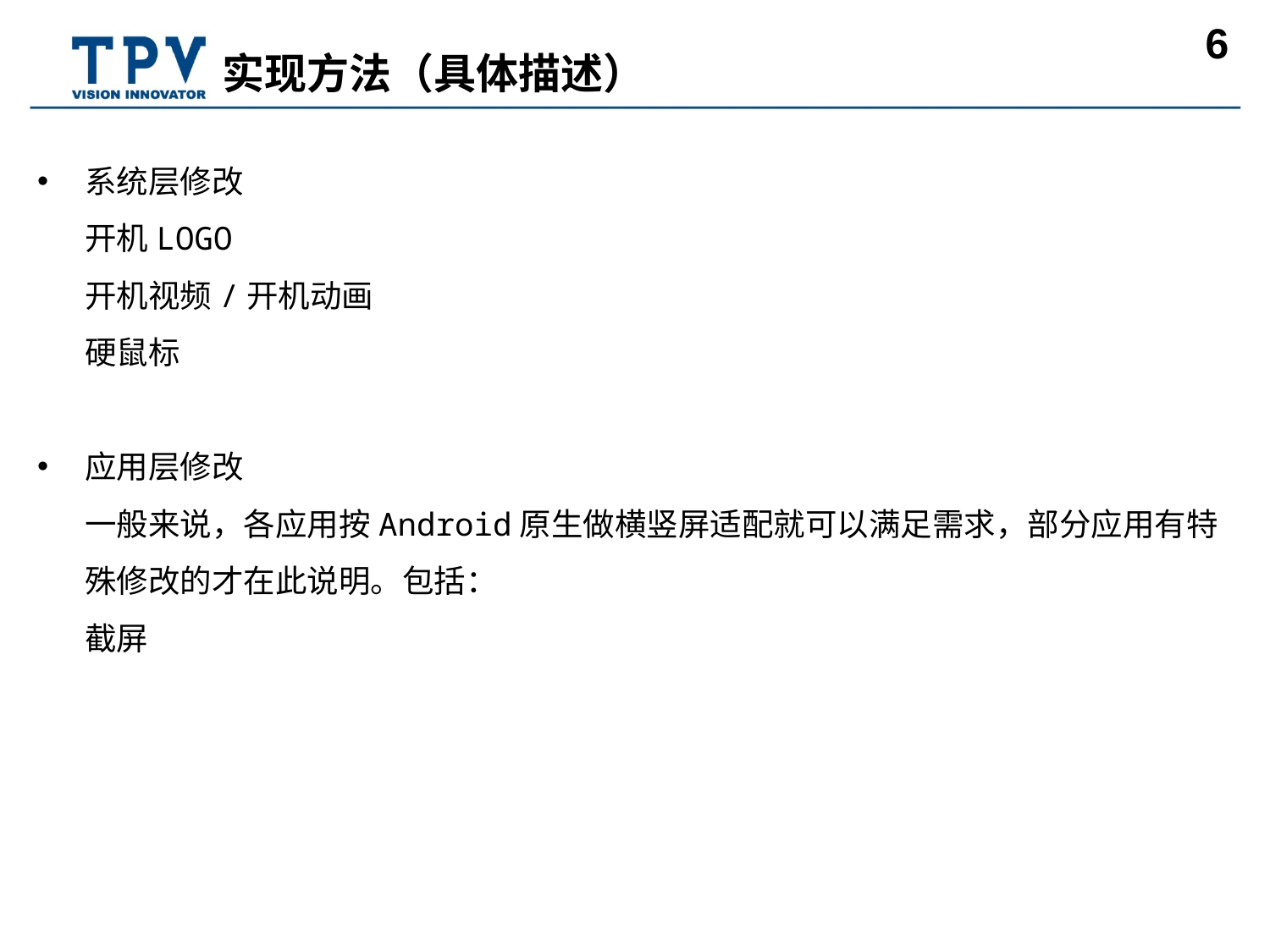

# 实现方法（具体描述）
系统层修改
开机LOGO
开机视频/开机动画
硬鼠标

应用层修改
一般来说，各应用按Android原生做横竖屏适配就可以满足需求，部分应用有特殊修改的才在此说明。包括：
截屏